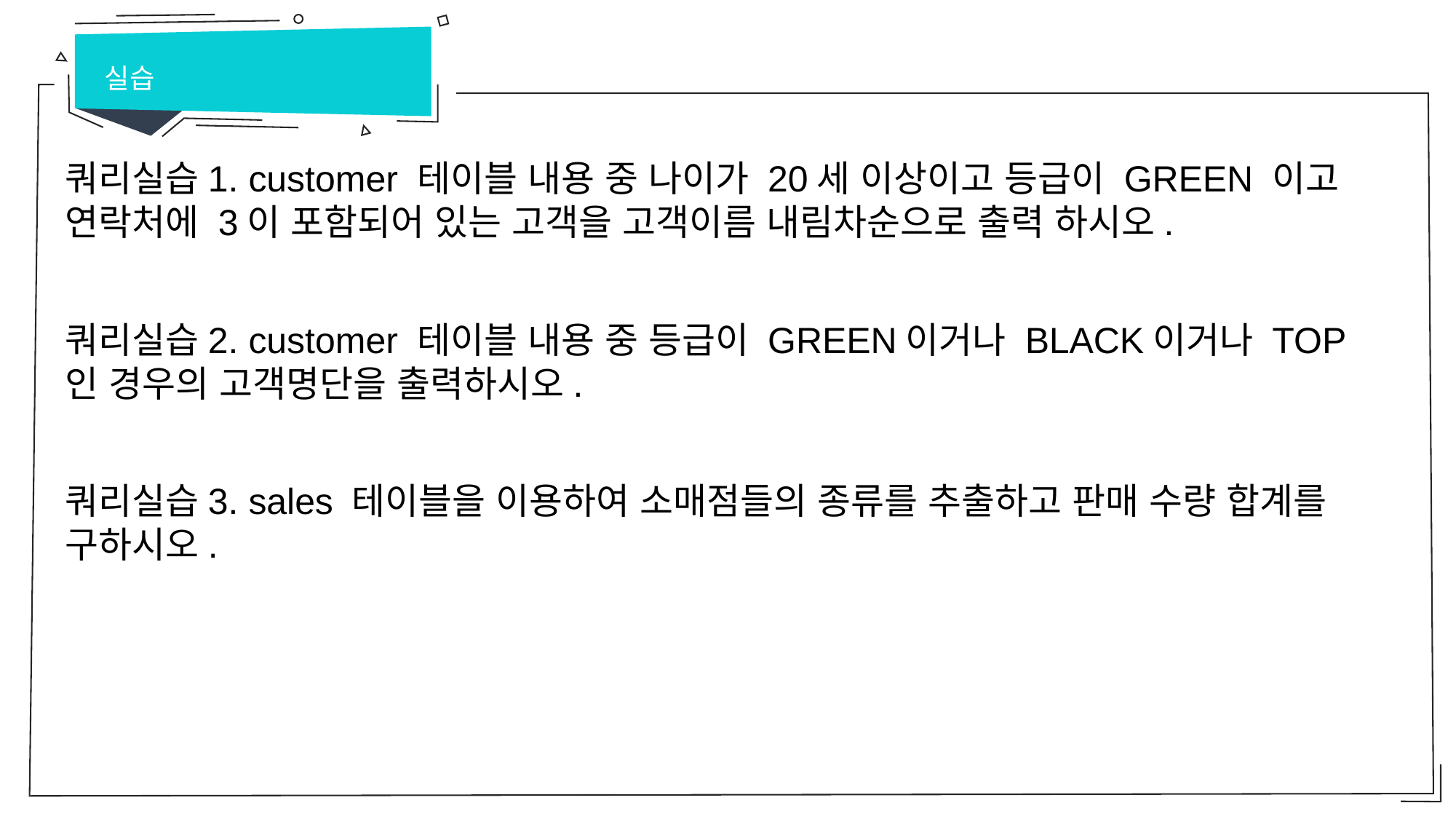

실습
쿼리실습1. customer 테이블 내용 중 나이가 20세 이상이고 등급이 GREEN 이고 연락처에 3이 포함되어 있는 고객을 고객이름 내림차순으로 출력 하시오.

쿼리실습2. customer 테이블 내용 중 등급이 GREEN이거나 BLACK이거나 TOP인 경우의 고객명단을 출력하시오.

쿼리실습3. sales 테이블을 이용하여 소매점들의 종류를 추출하고 판매 수량 합계를 구하시오.